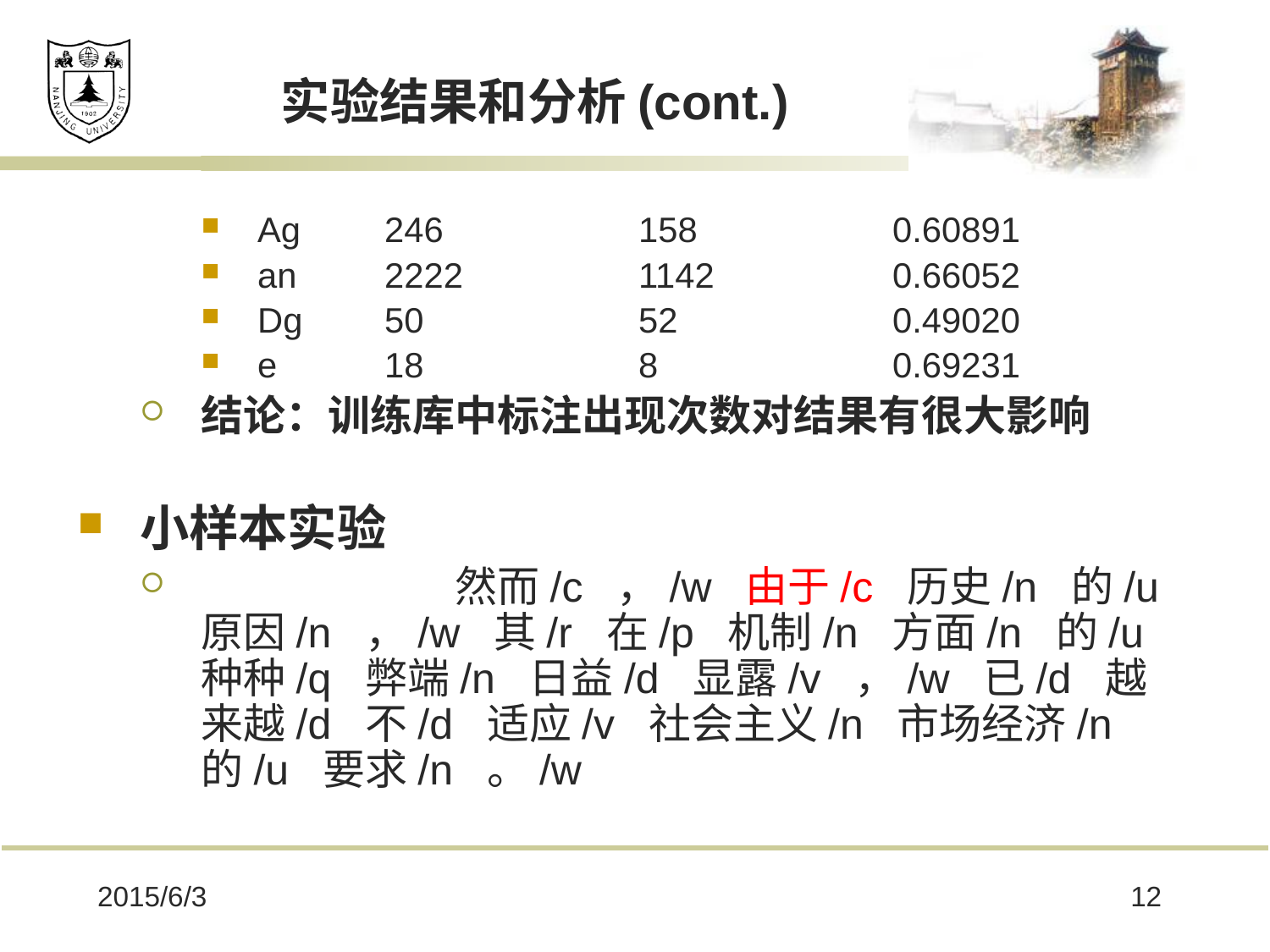

# 实验结果和分析(cont.)
Ag 	246		158 		0.60891
an 	2222 		1142 		0.66052
Dg 	50 		52 		0.49020
e 	18 		8 		0.69231
结论：训练库中标注出现次数对结果有很大影响

小样本实验
		然而/c  ，/w  由于/c  历史/n  的/u  原因/n  ，/w  其/r  在/p  机制/n  方面/n  的/u  种种/q  弊端/n  日益/d  显露/v  ，/w  已/d  越来越/d  不/d  适应/v  社会主义/n  市场经济/n  的/u  要求/n  。/w
2015/6/3
12